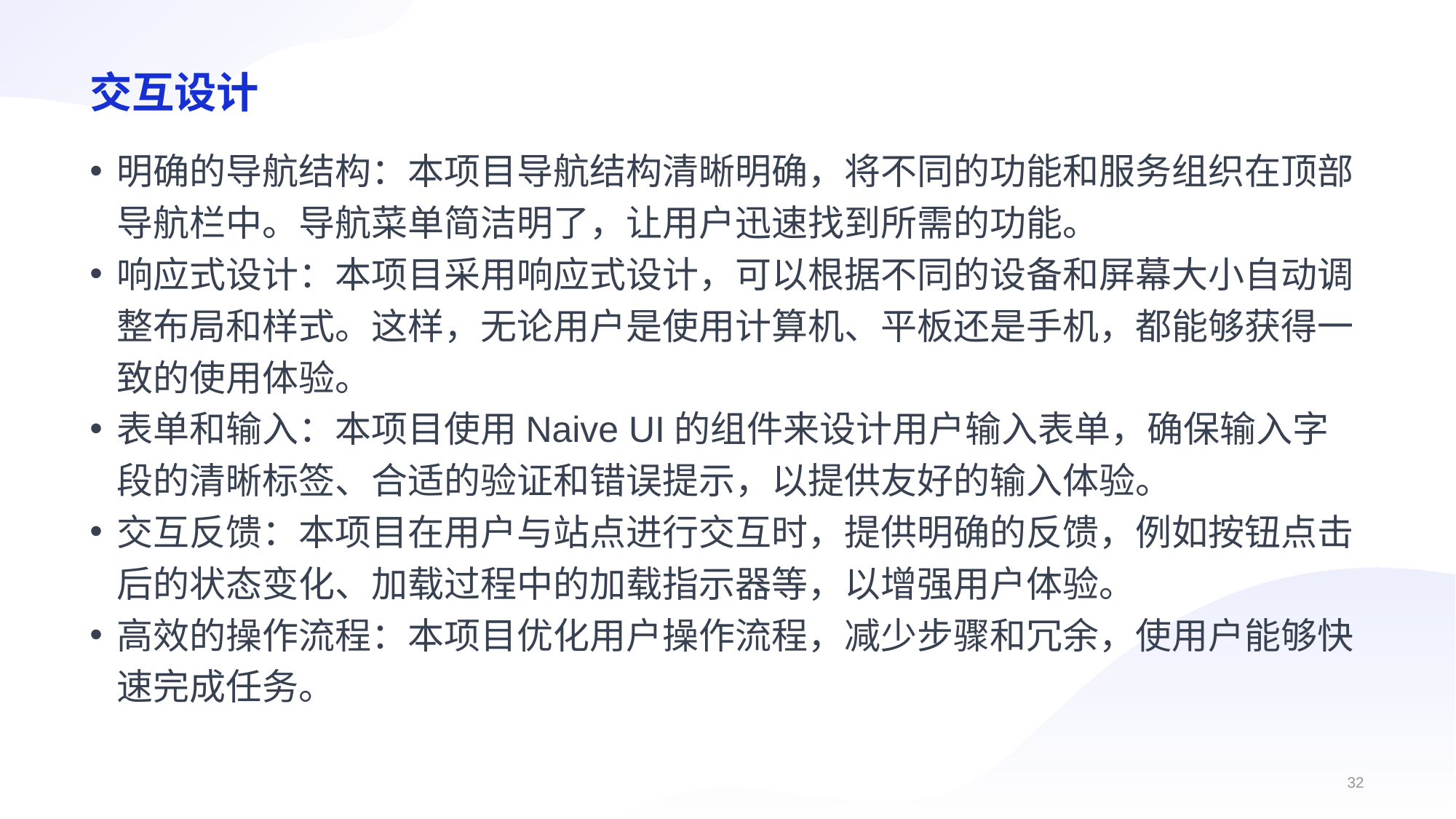

# 交互设计
明确的导航结构：本项目导航结构清晰明确，将不同的功能和服务组织在顶部导航栏中。导航菜单简洁明了，让用户迅速找到所需的功能。
响应式设计：本项目采用响应式设计，可以根据不同的设备和屏幕大小自动调整布局和样式。这样，无论用户是使用计算机、平板还是手机，都能够获得一致的使用体验。
表单和输入：本项目使用Naive UI的组件来设计用户输入表单，确保输入字段的清晰标签、合适的验证和错误提示，以提供友好的输入体验。
交互反馈：本项目在用户与站点进行交互时，提供明确的反馈，例如按钮点击后的状态变化、加载过程中的加载指示器等，以增强用户体验。
高效的操作流程：本项目优化用户操作流程，减少步骤和冗余，使用户能够快速完成任务。
32